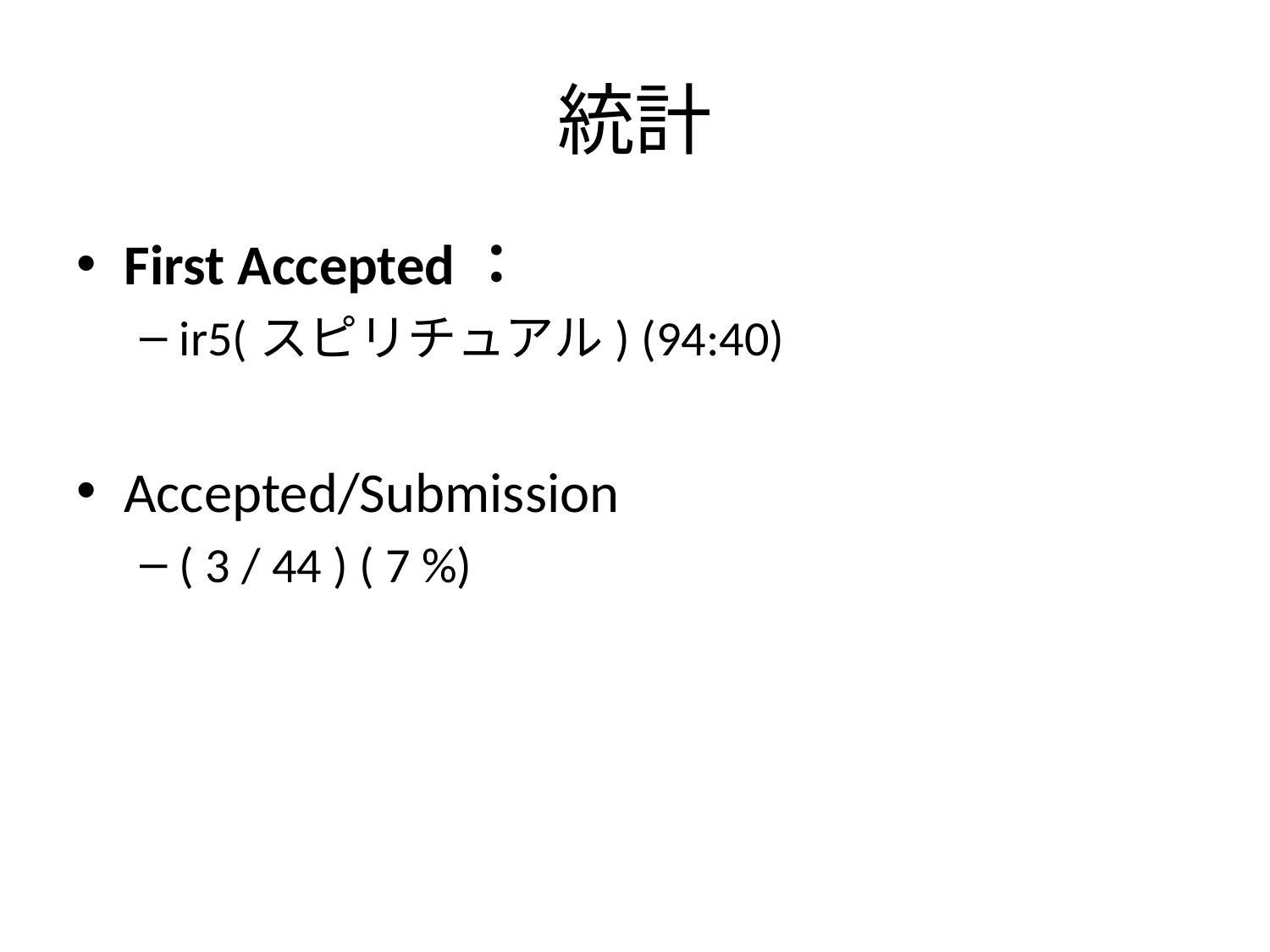

# 統計
First Accepted：
ir5(スピリチュアル) (94:40)

Accepted/Submission
( 3 / 44 ) ( 7 %)